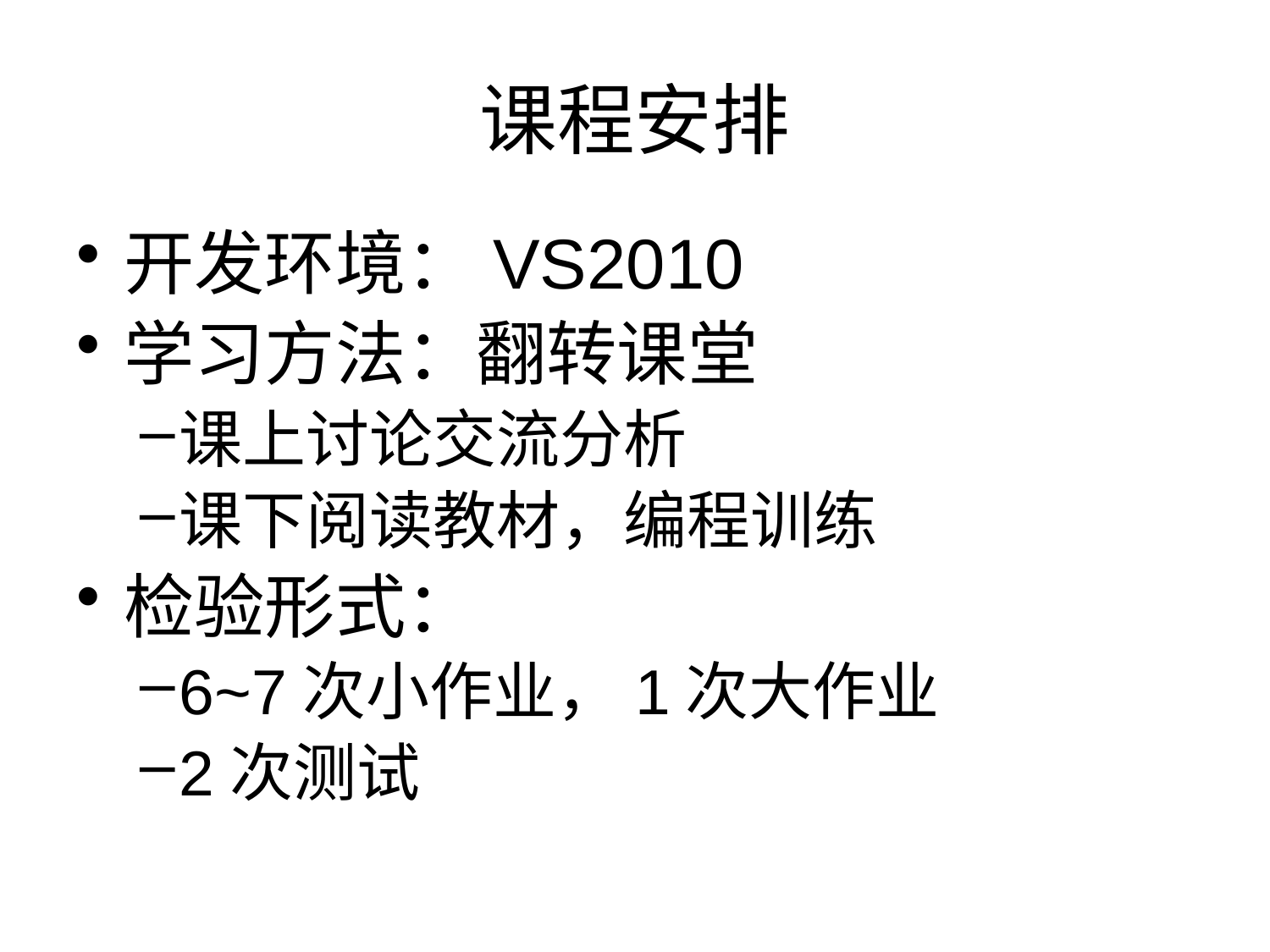

# 课程安排
开发环境：VS2010
学习方法：翻转课堂
课上讨论交流分析
课下阅读教材，编程训练
检验形式：
6~7次小作业，1次大作业
2次测试